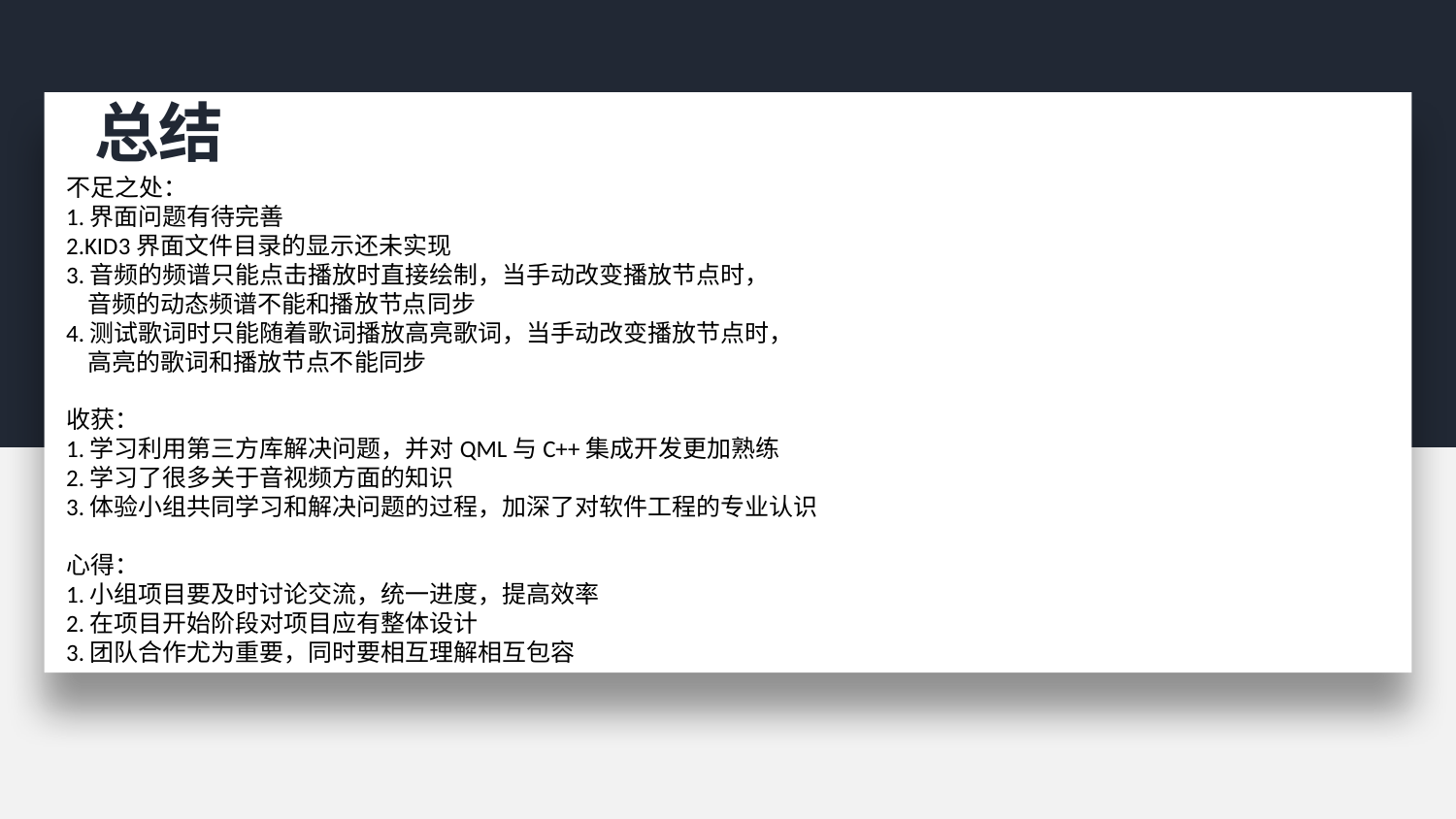

总结

不足之处：
1.界面问题有待完善
2.KID3界面文件目录的显示还未实现
3.音频的频谱只能点击播放时直接绘制，当手动改变播放节点时，
   音频的动态频谱不能和播放节点同步
4.测试歌词时只能随着歌词播放高亮歌词，当手动改变播放节点时，
   高亮的歌词和播放节点不能同步

收获：
1.学习利用第三方库解决问题，并对QML与C++集成开发更加熟练
2.学习了很多关于音视频方面的知识
3.体验小组共同学习和解决问题的过程，加深了对软件工程的专业认识

心得：
1.小组项目要及时讨论交流，统一进度，提高效率
2.在项目开始阶段对项目应有整体设计
3.团队合作尤为重要，同时要相互理解相互包容